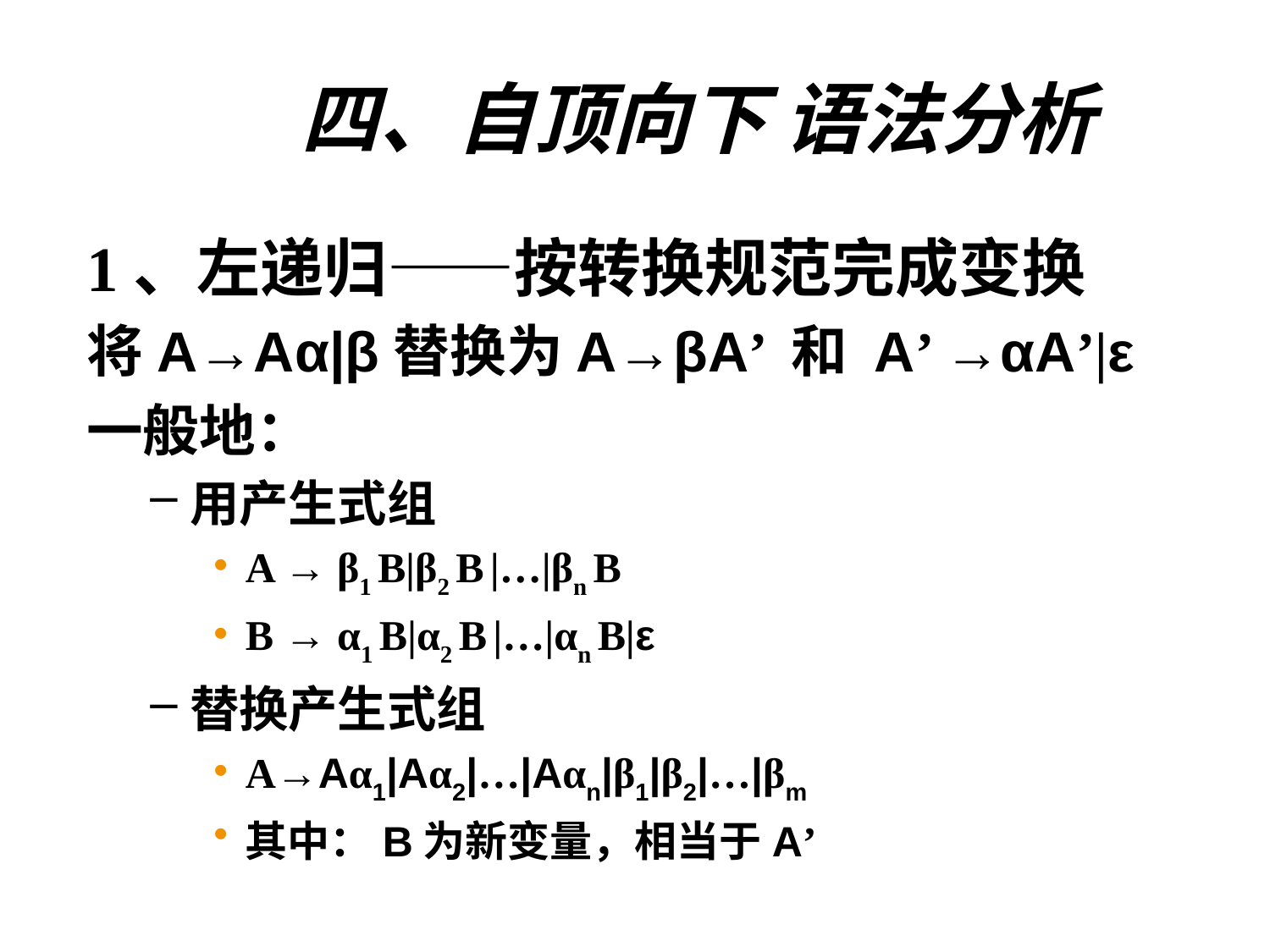

# 四、自顶向下 语法分析
1、左递归——按转换规范完成变换
将A→Aα|β替换为A→βA’ 和 A’ →αA’|ε
一般地：
用产生式组
A → β1 B|β2 B |…|βn B
B → α1 B|α2 B |…|αn B|ε
替换产生式组
A→Aα1|Aα2|…|Aαn|β1|β2|…|βm
其中：B为新变量，相当于A’